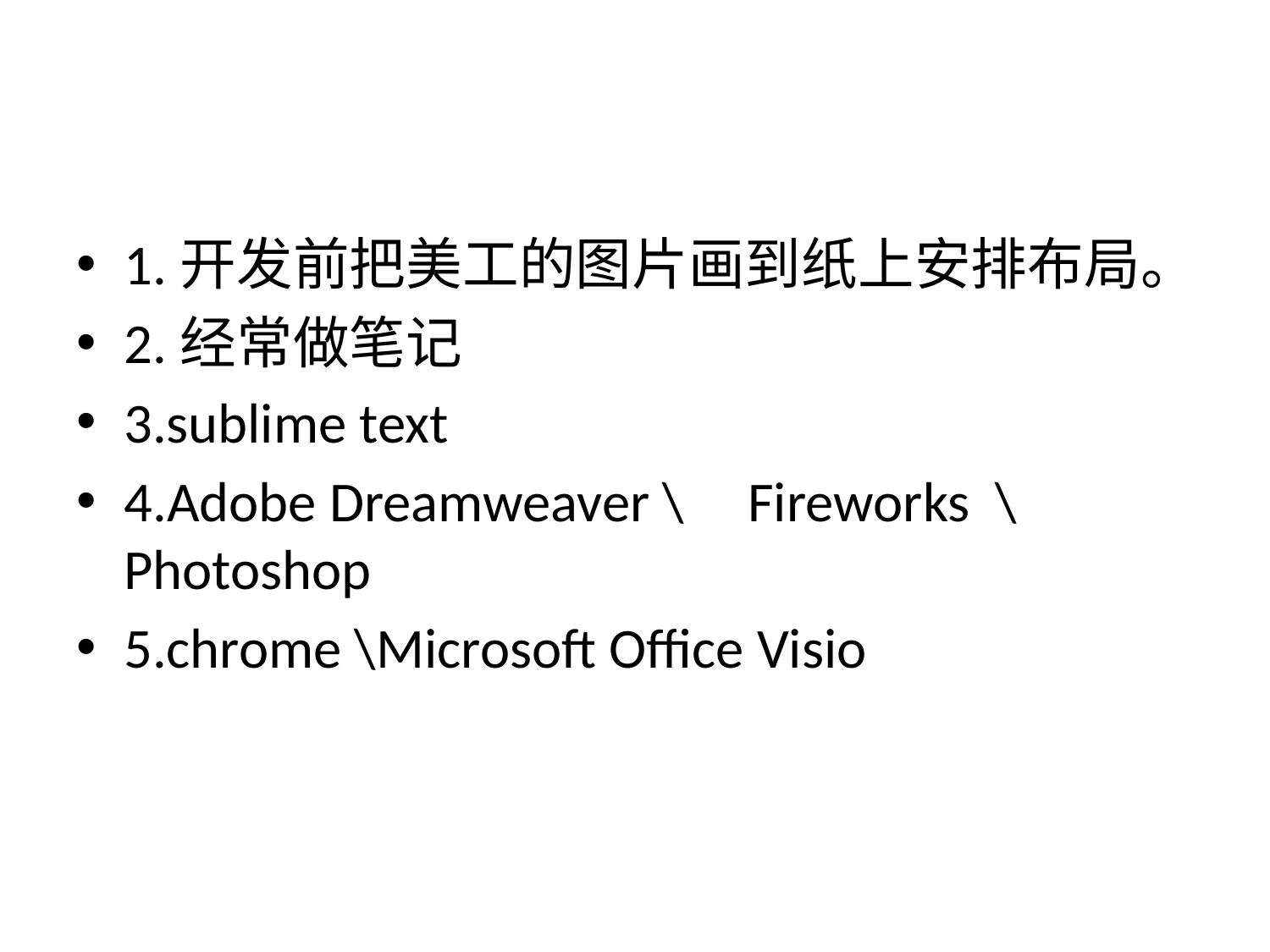

#
1.开发前把美工的图片画到纸上安排布局。
2.经常做笔记
3.sublime text
4.Adobe Dreamweaver \     Fireworks  \ Photoshop
5.chrome \Microsoft Office Visio